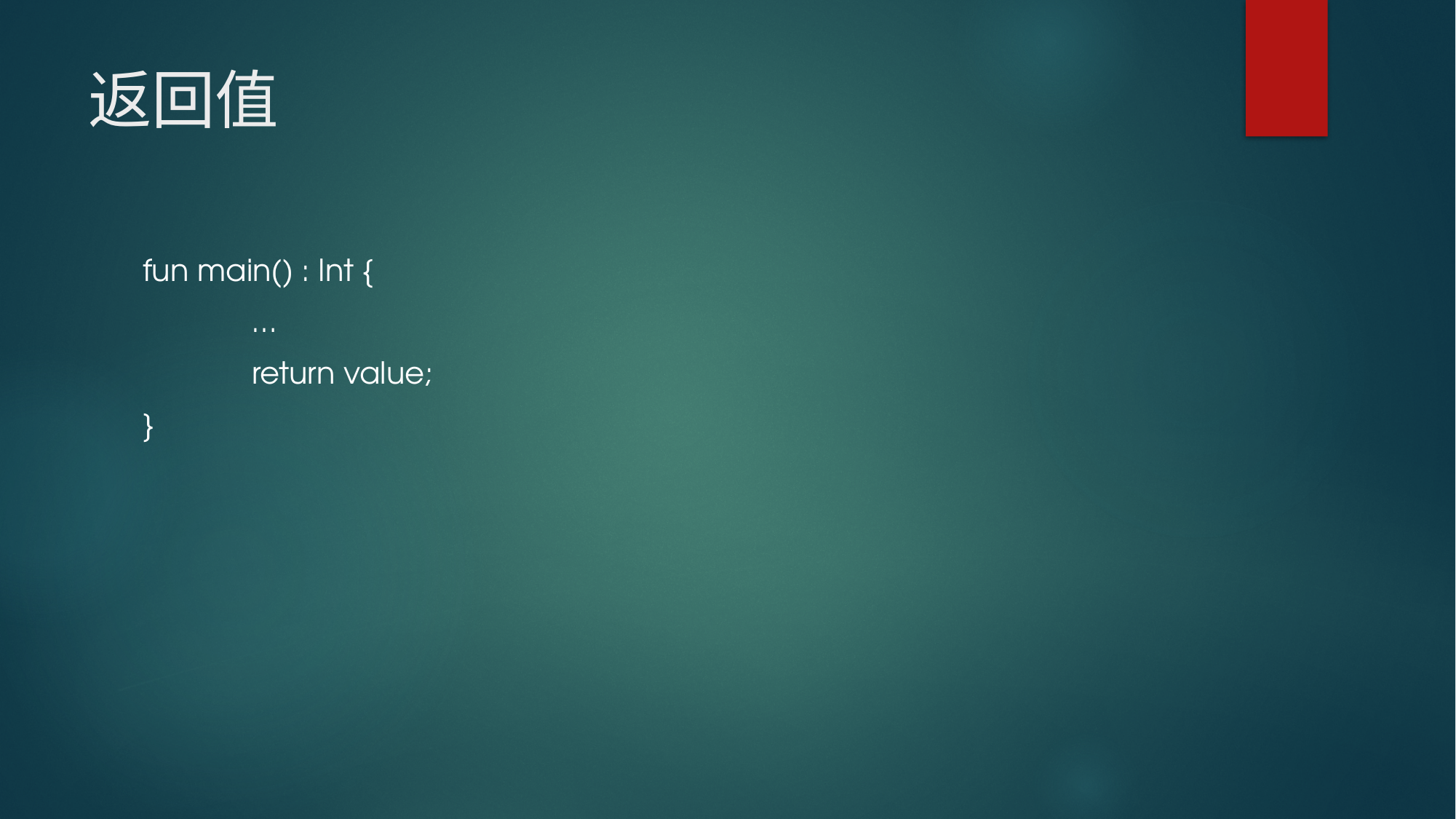

# 返回值
fun main() : Int {
	…
	return value;
}